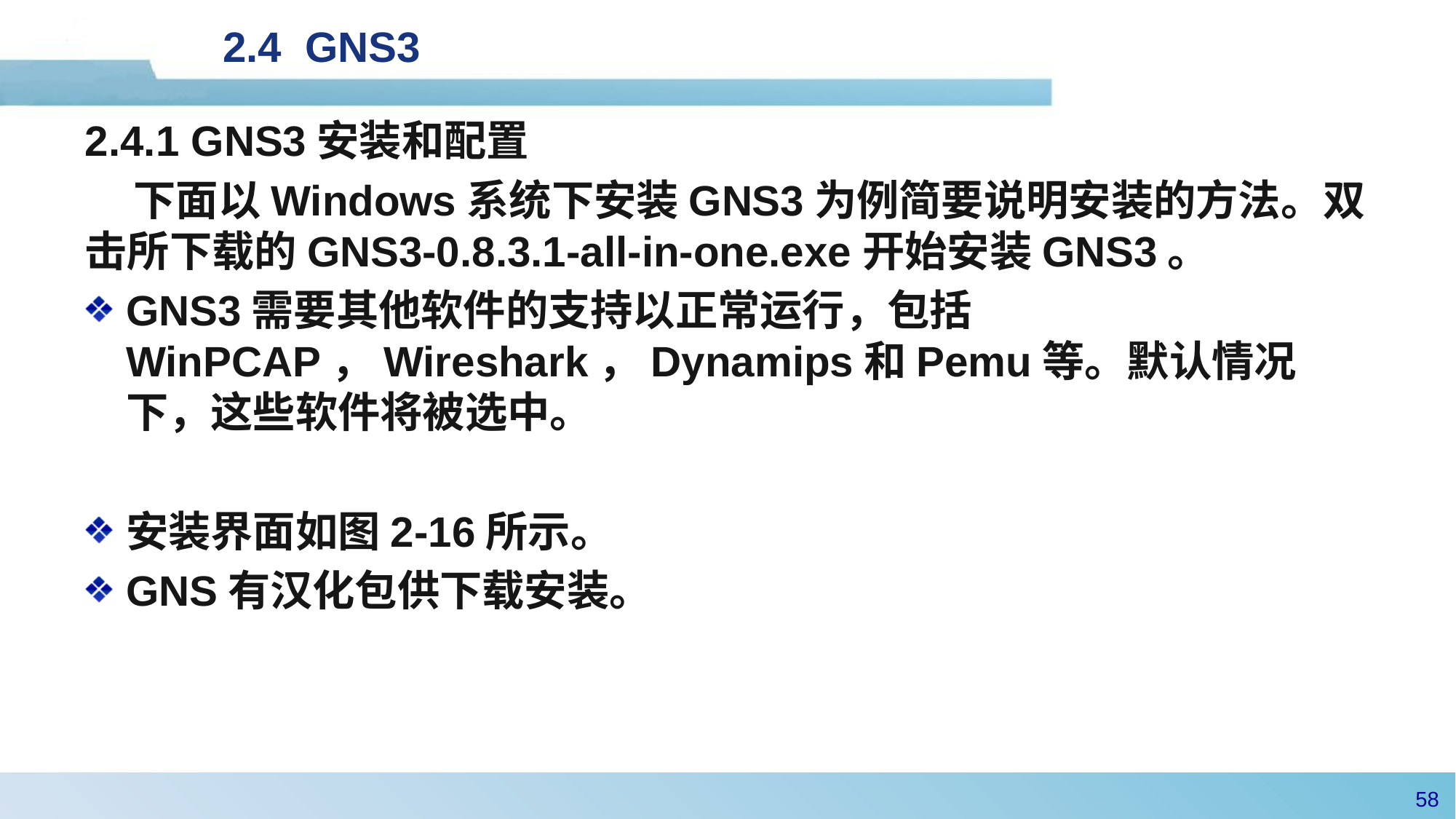

# 2.4  GNS3
2.4.1 GNS3安装和配置
    下面以Windows系统下安装GNS3为例简要说明安装的方法。双击所下载的GNS3-0.8.3.1-all-in-one.exe开始安装GNS3。
GNS3需要其他软件的支持以正常运行，包括WinPCAP，Wireshark，Dynamips和Pemu等。默认情况下，这些软件将被选中。

安装界面如图2-16所示。
GNS有汉化包供下载安装。
58